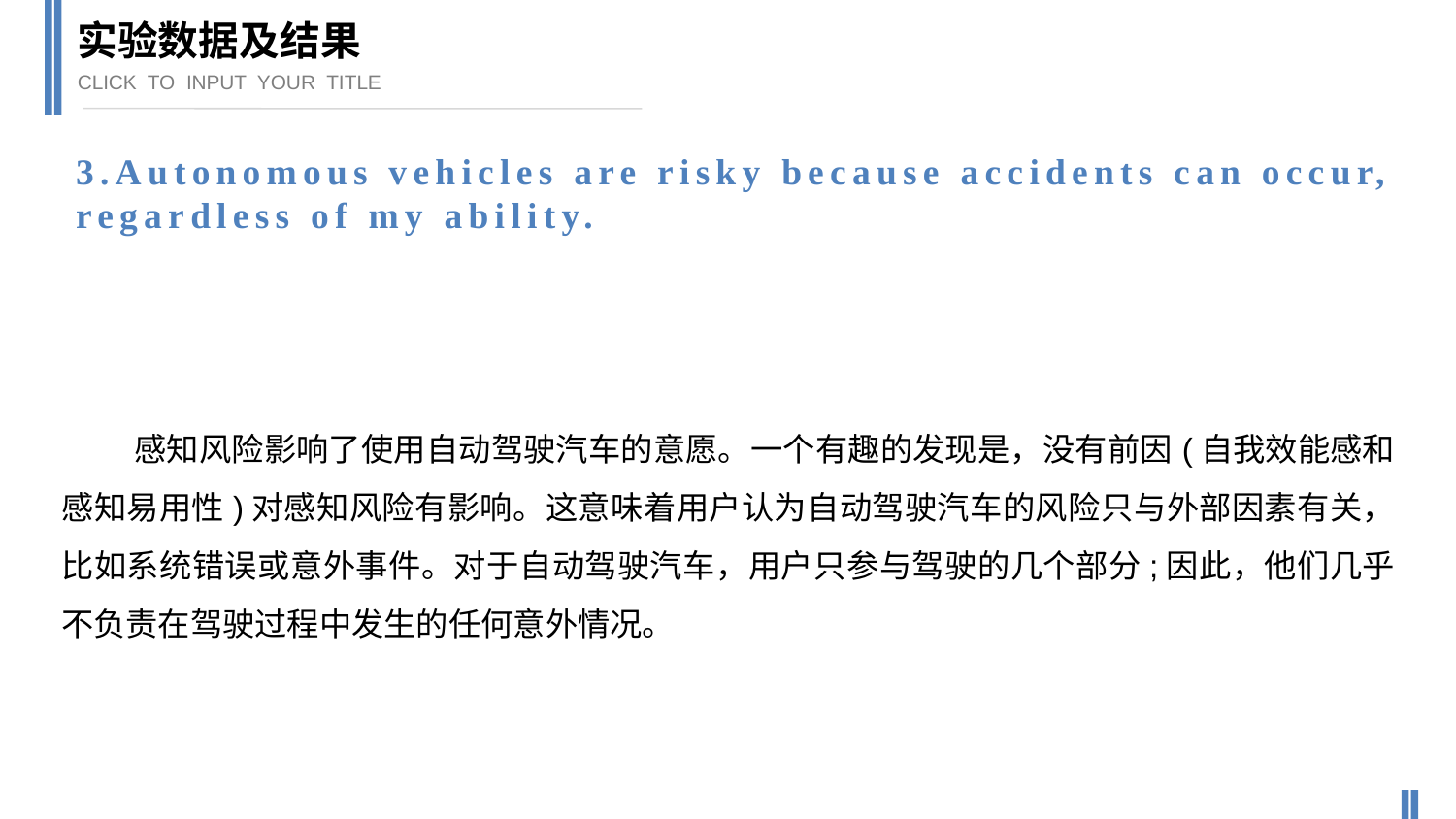

实验数据及结果
CLICK  TO  INPUT  YOUR  TITLE
3.Autonomous vehicles are risky because accidents can occur, regardless of my ability.
感知风险影响了使用自动驾驶汽车的意愿。一个有趣的发现是，没有前因(自我效能感和感知易用性)对感知风险有影响。这意味着用户认为自动驾驶汽车的风险只与外部因素有关，比如系统错误或意外事件。对于自动驾驶汽车，用户只参与驾驶的几个部分;因此，他们几乎不负责在驾驶过程中发生的任何意外情况。